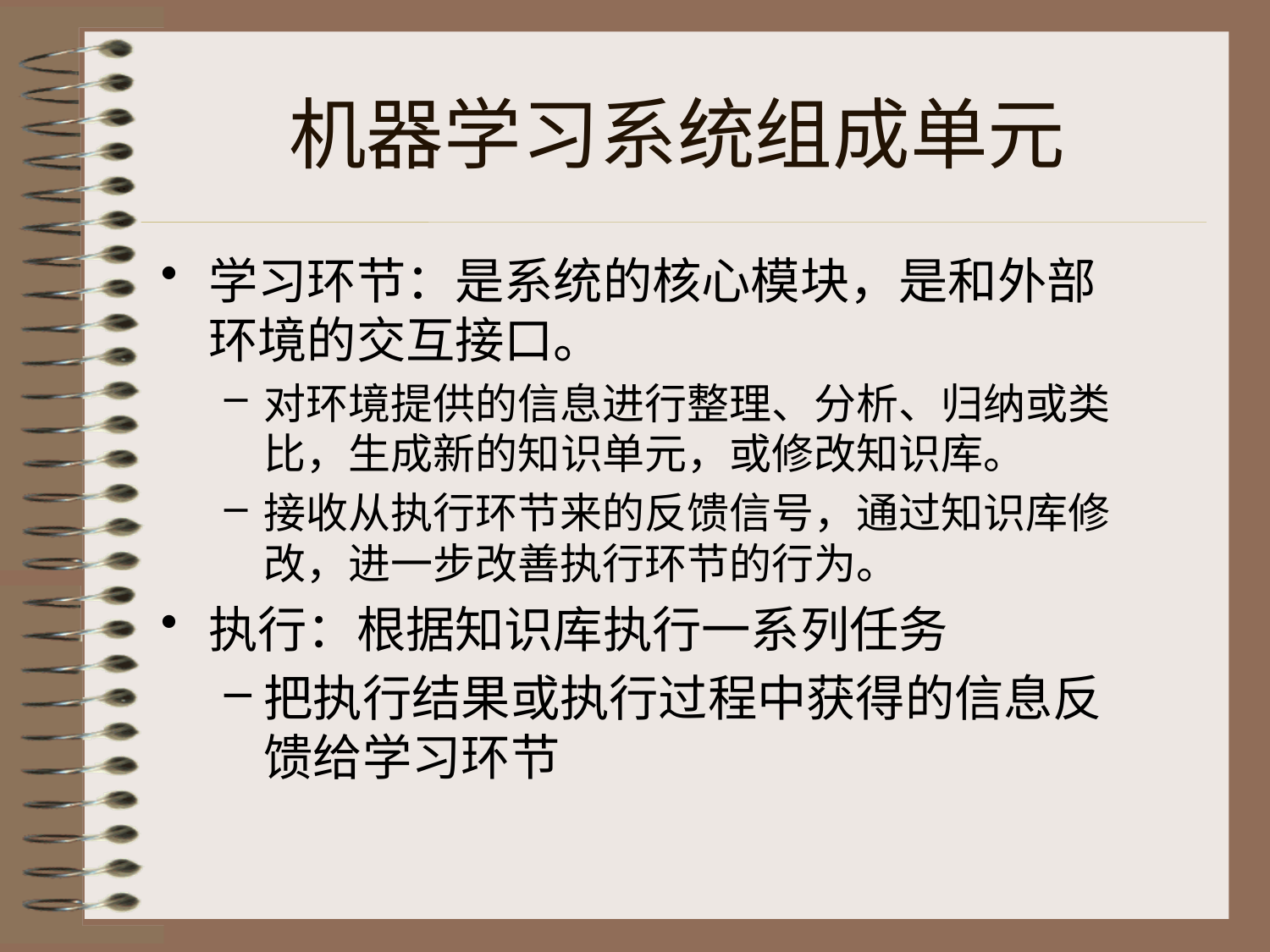

# 机器学习系统组成单元
学习环节：是系统的核心模块，是和外部环境的交互接口。
对环境提供的信息进行整理、分析、归纳或类比，生成新的知识单元，或修改知识库。
接收从执行环节来的反馈信号，通过知识库修改，进一步改善执行环节的行为。
执行：根据知识库执行一系列任务
把执行结果或执行过程中获得的信息反馈给学习环节